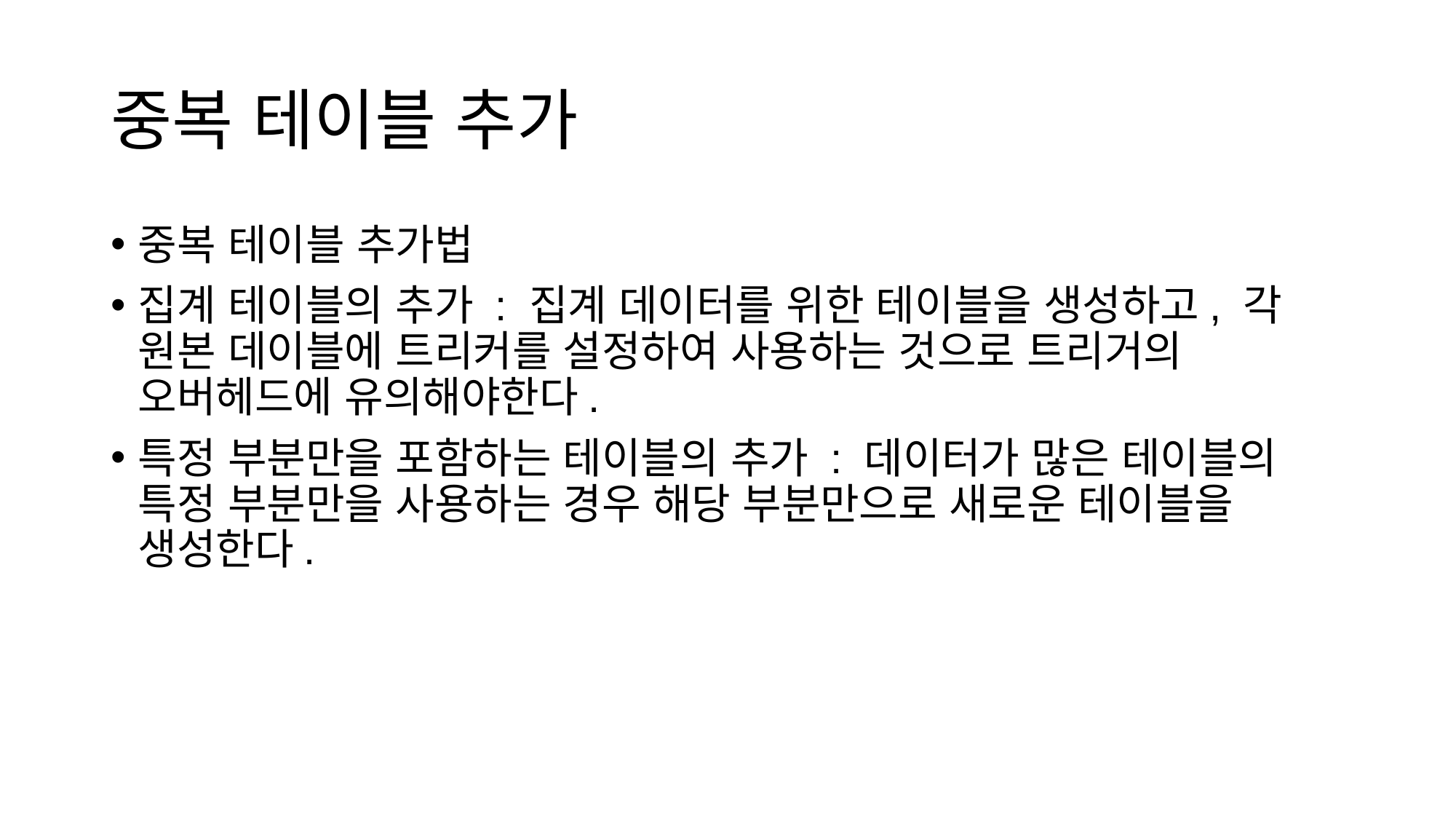

# 중복 테이블 추가
중복 테이블 추가법
집계 테이블의 추가 : 집계 데이터를 위한 테이블을 생성하고, 각 원본 데이블에 트리커를 설정하여 사용하는 것으로 트리거의 오버헤드에 유의해야한다.
특정 부분만을 포함하는 테이블의 추가 : 데이터가 많은 테이블의 특정 부분만을 사용하는 경우 해당 부분만으로 새로운 테이블을 생성한다.